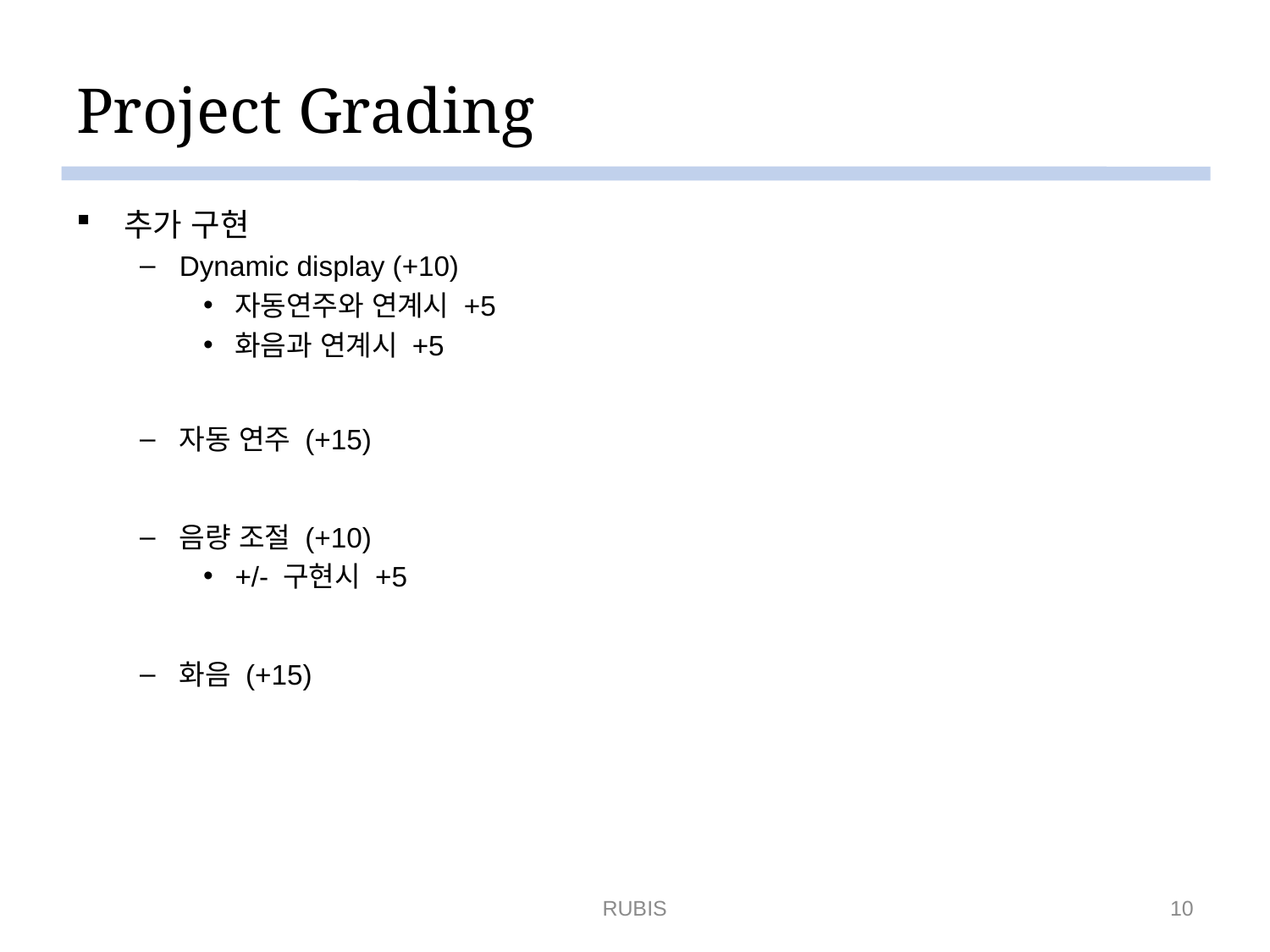

# Project Grading
추가 구현
Dynamic display (+10)
자동연주와 연계시 +5
화음과 연계시 +5

자동 연주 (+15)

음량 조절 (+10)
+/- 구현시 +5

화음 (+15)

RUBIS
10